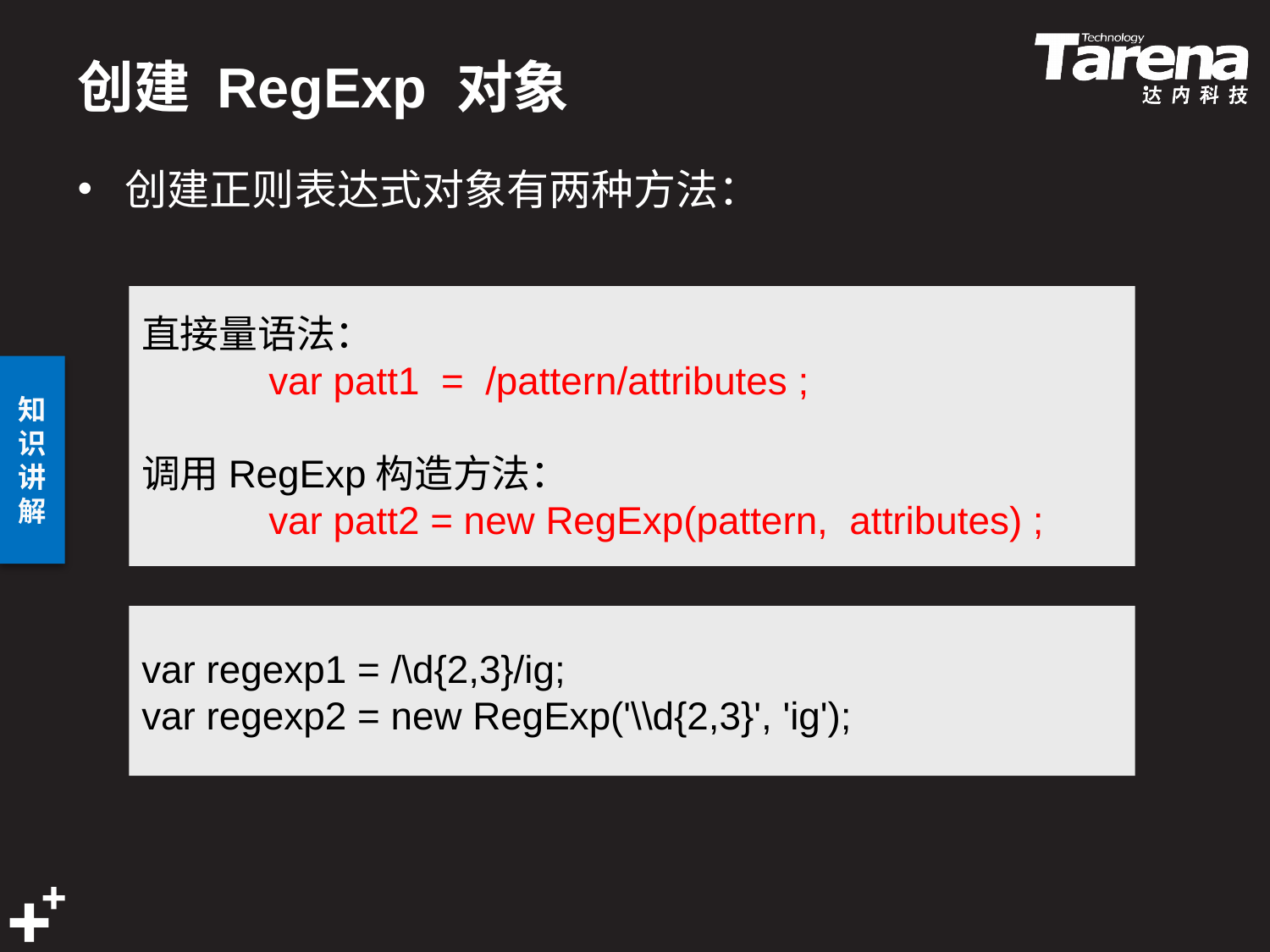

# 创建 RegExp 对象
创建正则表达式对象有两种方法：
直接量语法：
	var patt1  =  /pattern/attributes ;

调用RegExp构造方法：
	var patt2 = new RegExp(pattern,  attributes) ;
var regexp1 = /\d{2,3}/ig;
var regexp2 = new RegExp('\\d{2,3}', 'ig');